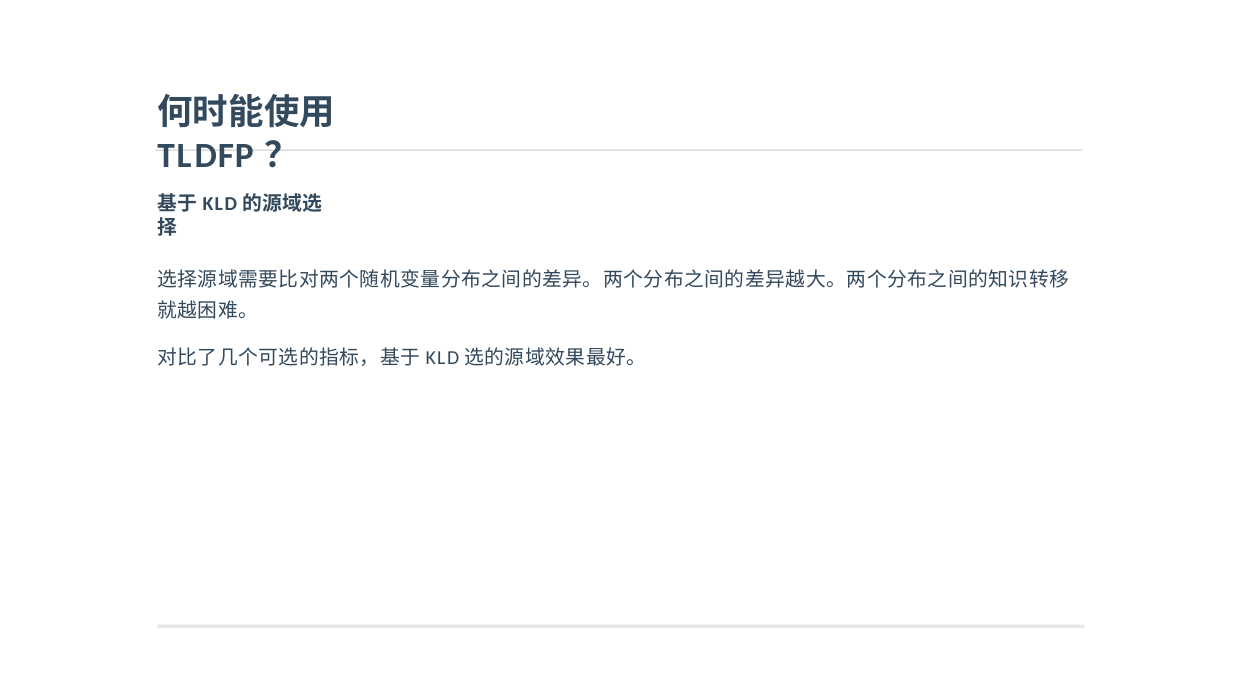

# 何时能使用TLDFP？

基于KLD的源域选择
选择源域需要比对两个随机变量分布之间的差异。两个分布之间的差异越大。两个分布之间的知识转移 就越困难。
对比了几个可选的指标，基于KLD选的源域效果最好。